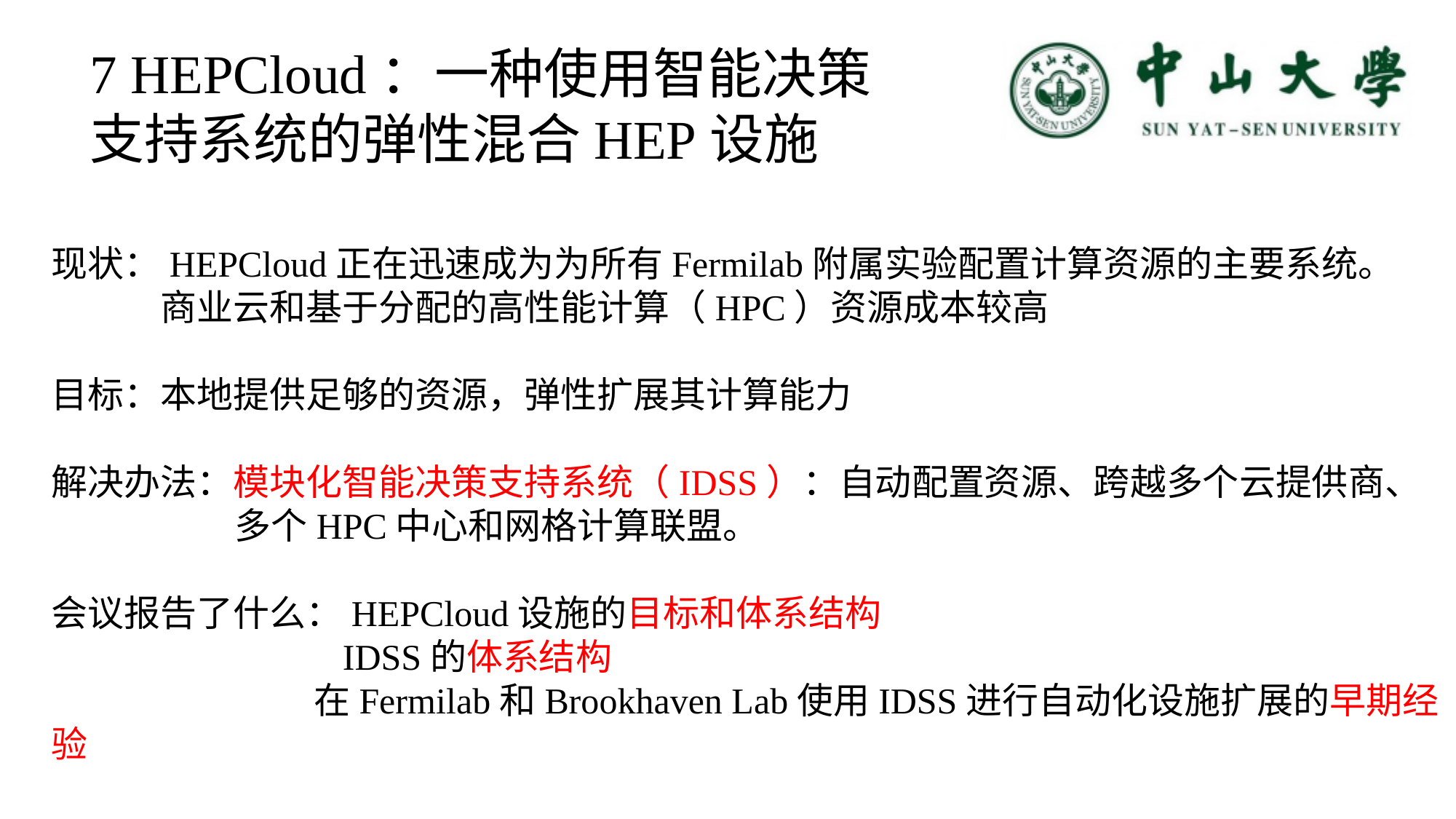

7 HEPCloud：一种使用智能决策支持系统的弹性混合HEP设施
现状：HEPCloud正在迅速成为为所有Fermilab附属实验配置计算资源的主要系统。
	商业云和基于分配的高性能计算（HPC）资源成本较高

目标：本地提供足够的资源，弹性扩展其计算能力

解决办法：模块化智能决策支持系统（IDSS）：自动配置资源、跨越多个云提供商、
	        多个HPC中心和网格计算联盟。

会议报告了什么：HEPCloud设施的目标和体系结构
 		        IDSS的体系结构
                               在Fermilab和Brookhaven Lab使用IDSS进行自动化设施扩展的早期经验